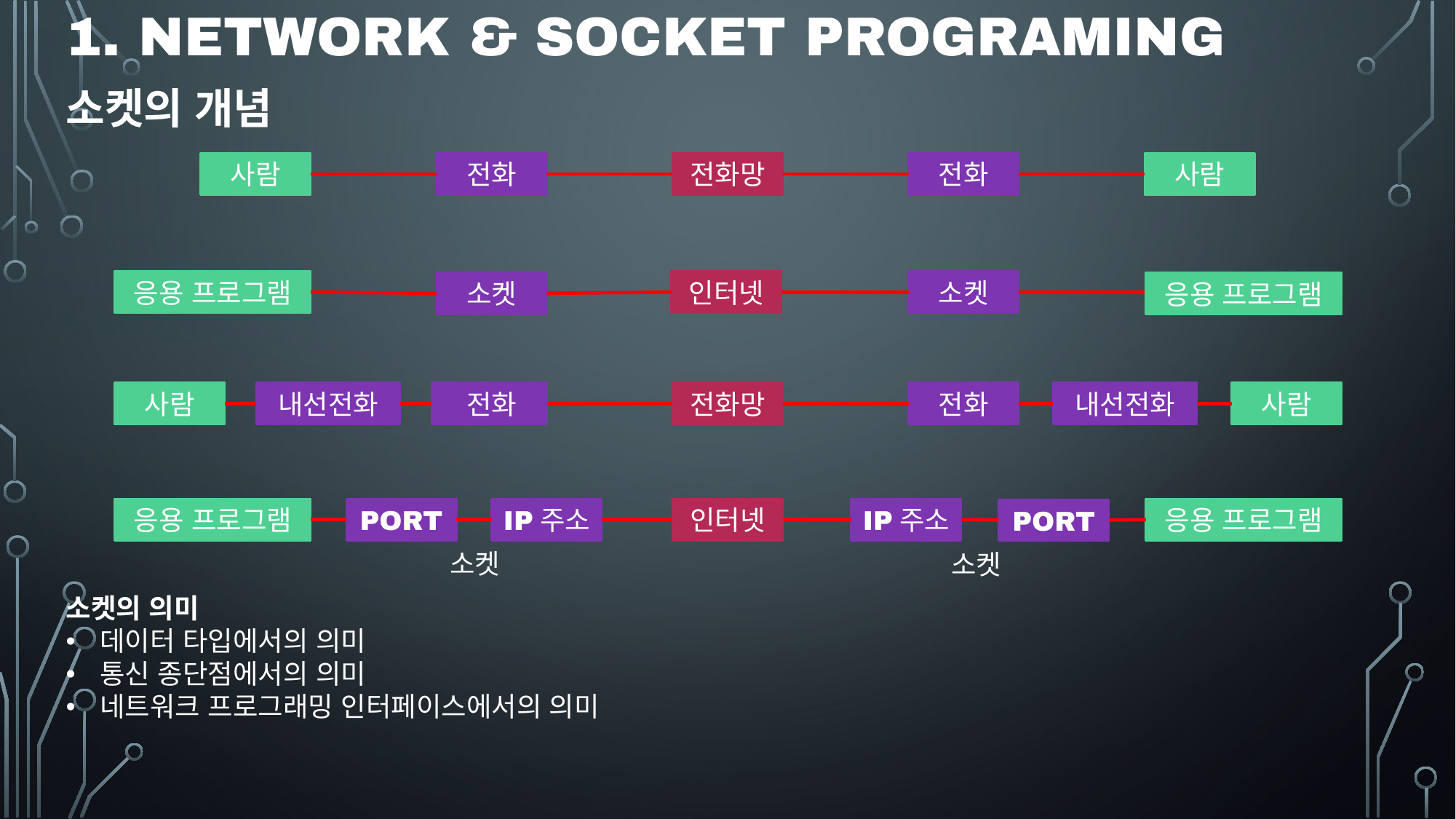

# 1. Network & Socket Programing
소켓의 개념

소켓의 의미
데이터 타입에서의 의미
통신 종단점에서의 의미
네트워크 프로그래밍 인터페이스에서의 의미
사람
전화
전화망
전화
사람
응용 프로그램
인터넷
소켓
소켓
응용 프로그램
사람
사람
내선전화
내선전화
전화
전화
전화망
전화
응용 프로그램
PORT
인터넷
IP주소
IP주소
응용 프로그램
PORT
소켓
소켓